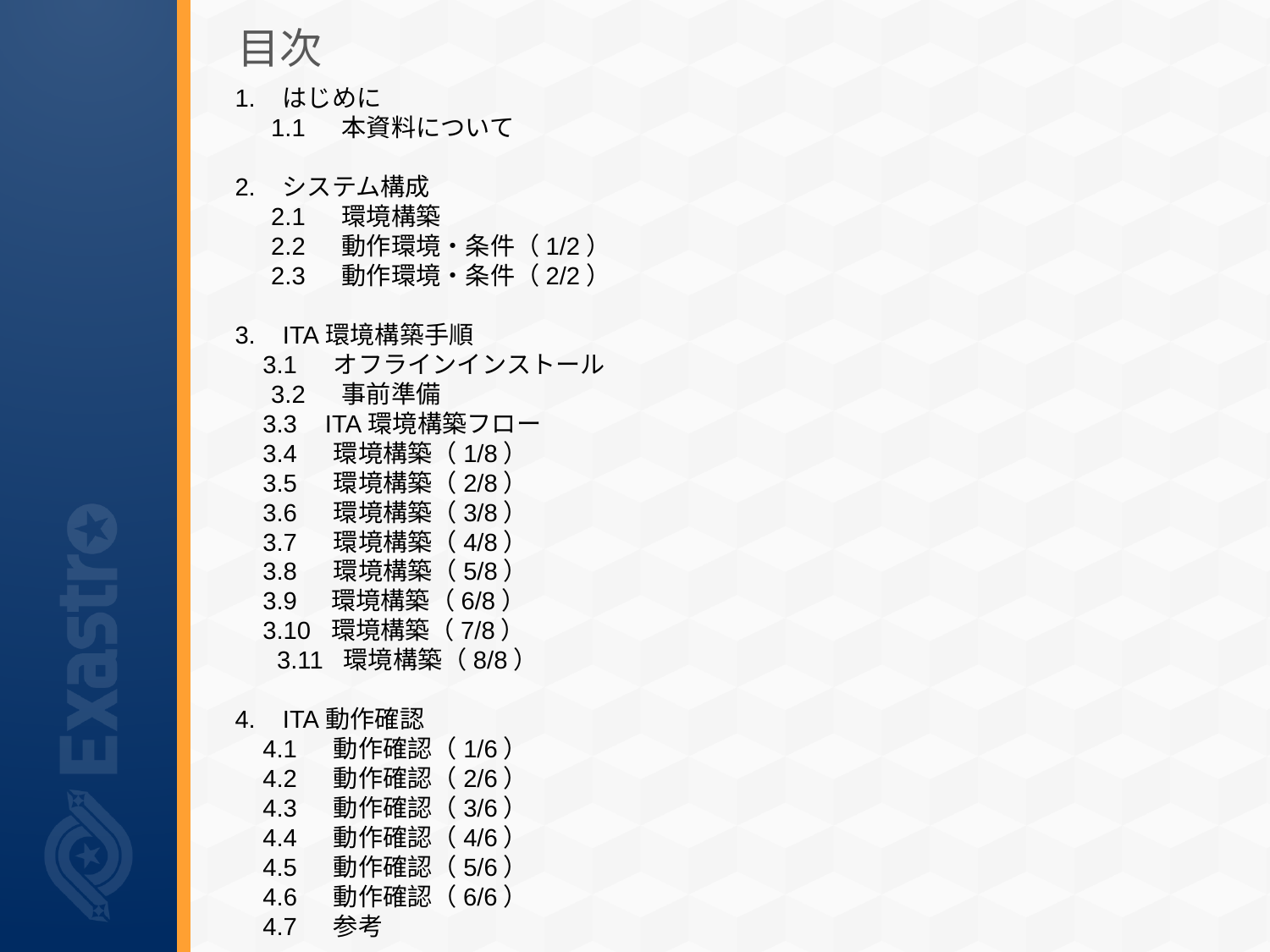

# 目次
はじめに
　 1.1　 本資料について

システム構成
　 2.1　 環境構築
　 2.2　 動作環境・条件（1/2）
　 2.3　 動作環境・条件（2/2）

ITA環境構築手順
    3.1　 オフラインインストール
　 3.2　 事前準備
    3.3    ITA環境構築フロー
    3.4　 環境構築（1/8）
    3.5　 環境構築（2/8）
    3.6　 環境構築（3/8）
    3.7　 環境構築（4/8）
    3.8　 環境構築（5/8）
    3.9    環境構築（6/8）
    3.10  環境構築（7/8）
 　3.11  環境構築（8/8）

ITA動作確認
    4.1　 動作確認（1/6）
    4.2　 動作確認（2/6）
    4.3　 動作確認（3/6）
    4.4　 動作確認（4/6）
    4.5　 動作確認（5/6）
    4.6　 動作確認（6/6）
    4.7　 参考